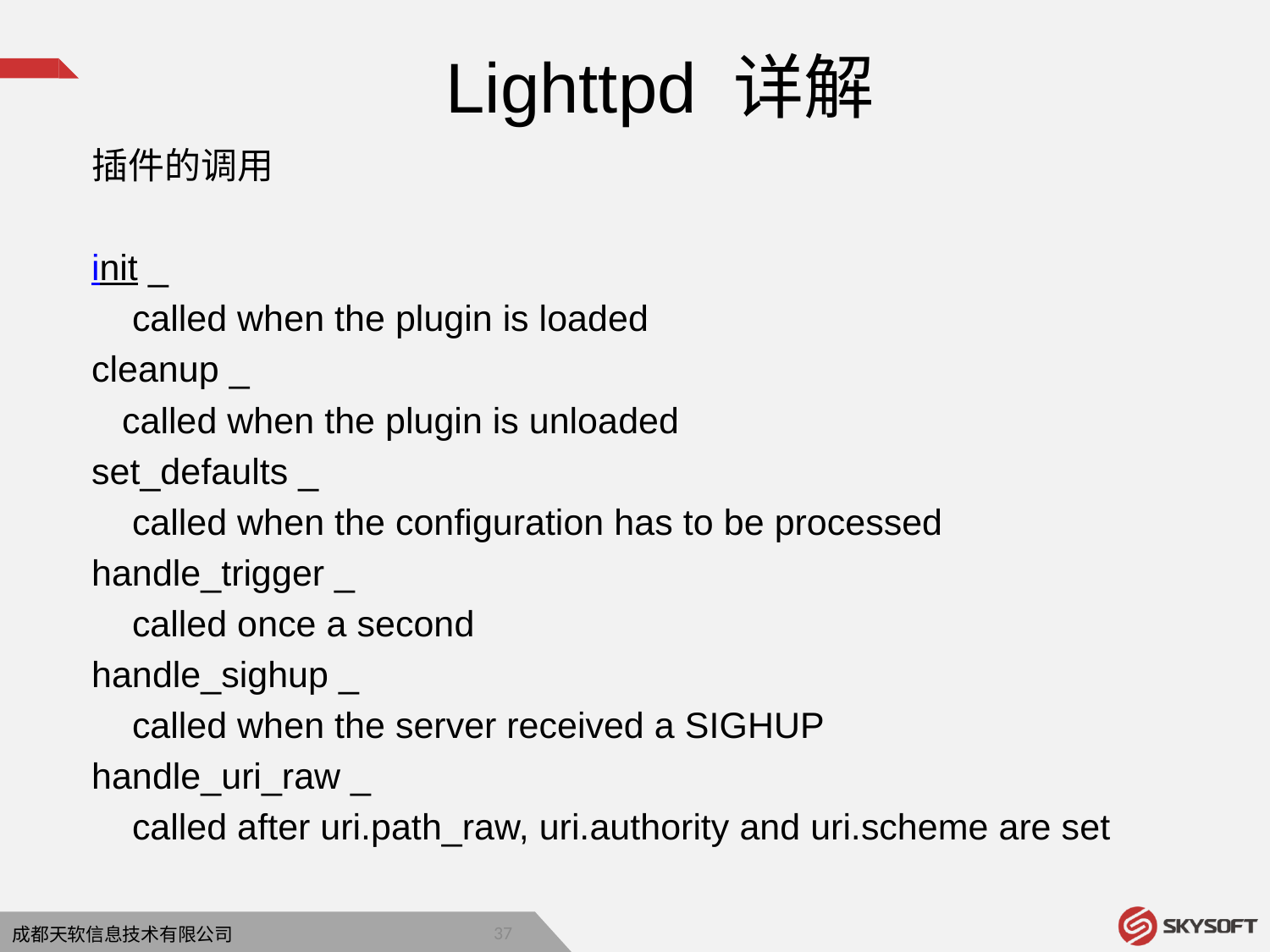

Lighttpd 详解

插件的调用

init _
    called when the plugin is loaded
cleanup _
   called when the plugin is unloaded
set_defaults _
    called when the configuration has to be processed
handle_trigger _
    called once a second
handle_sighup _
    called when the server received a SIGHUP
handle_uri_raw _
    called after uri.path_raw, uri.authority and uri.scheme are set

37